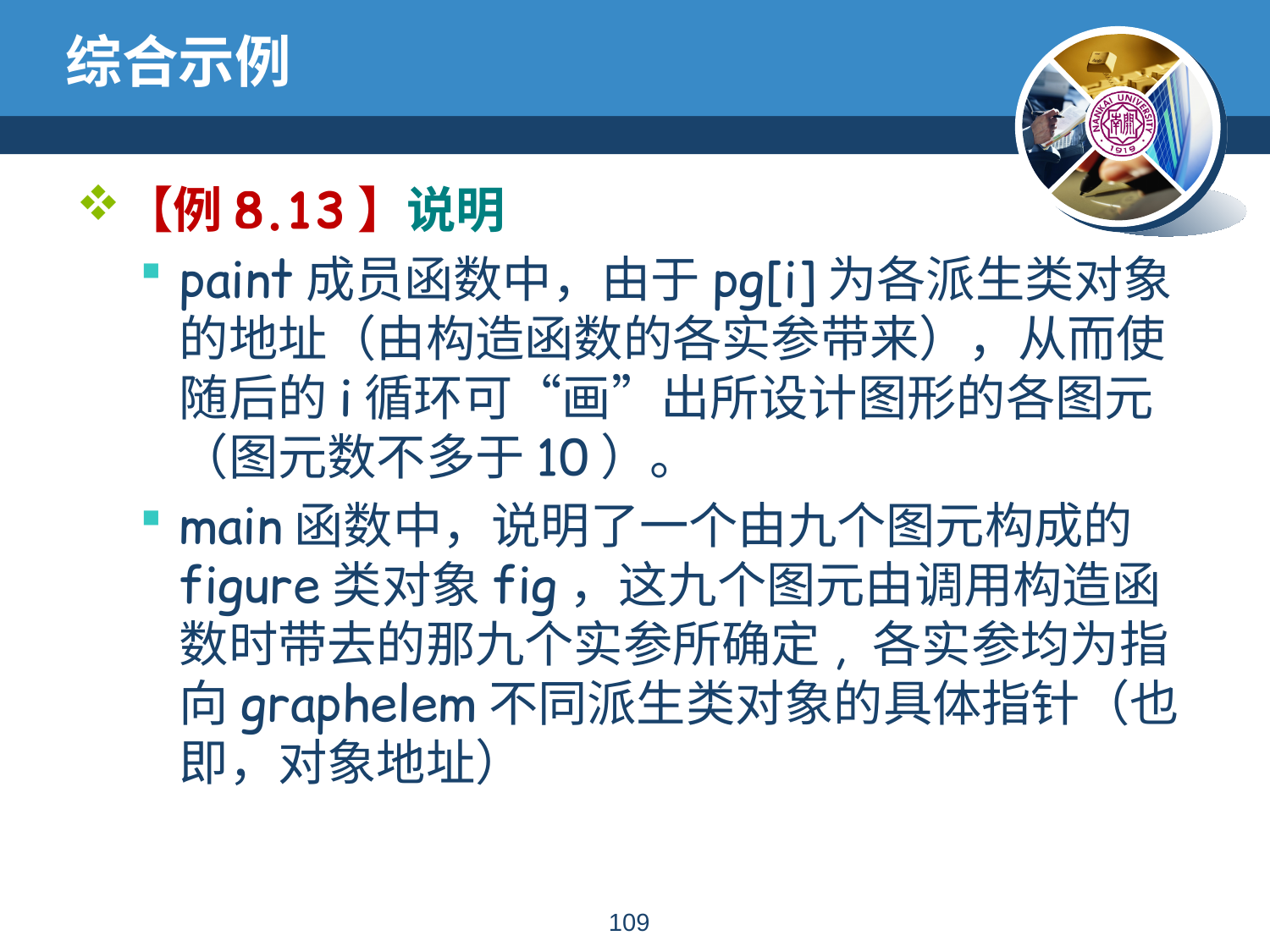

# 综合示例
【例8.13】说明
paint成员函数中，由于pg[i]为各派生类对象的地址（由构造函数的各实参带来），从而使随后的i循环可“画”出所设计图形的各图元（图元数不多于10）。
main函数中，说明了一个由九个图元构成的figure类对象fig，这九个图元由调用构造函数时带去的那九个实参所确定, 各实参均为指向graphelem不同派生类对象的具体指针（也即，对象地址）
109